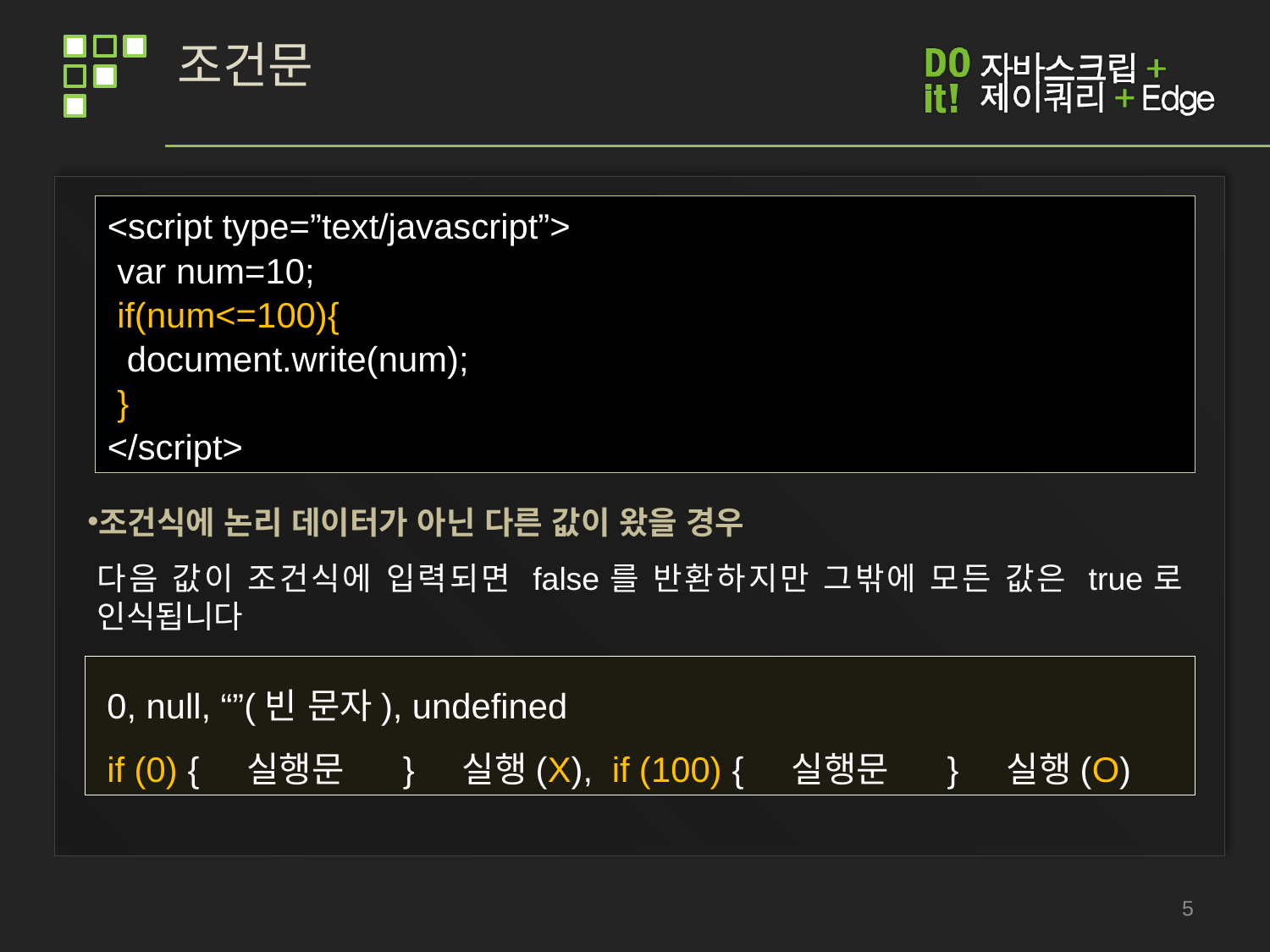

# 조건문
<script type=”text/javascript”>
 var num=10;
 if(num<=100){
  document.write(num);
 }
</script>
조건식에 논리 데이터가 아닌 다른 값이 왔을 경우
다음 값이 조건식에 입력되면 false를 반환하지만 그밖에 모든 값은 true로 인식됩니다
 0, null, “”(빈 문자), undefined
 if (0) {    실행문     }    실행(X),  if (100) {    실행문     }    실행(O)
5